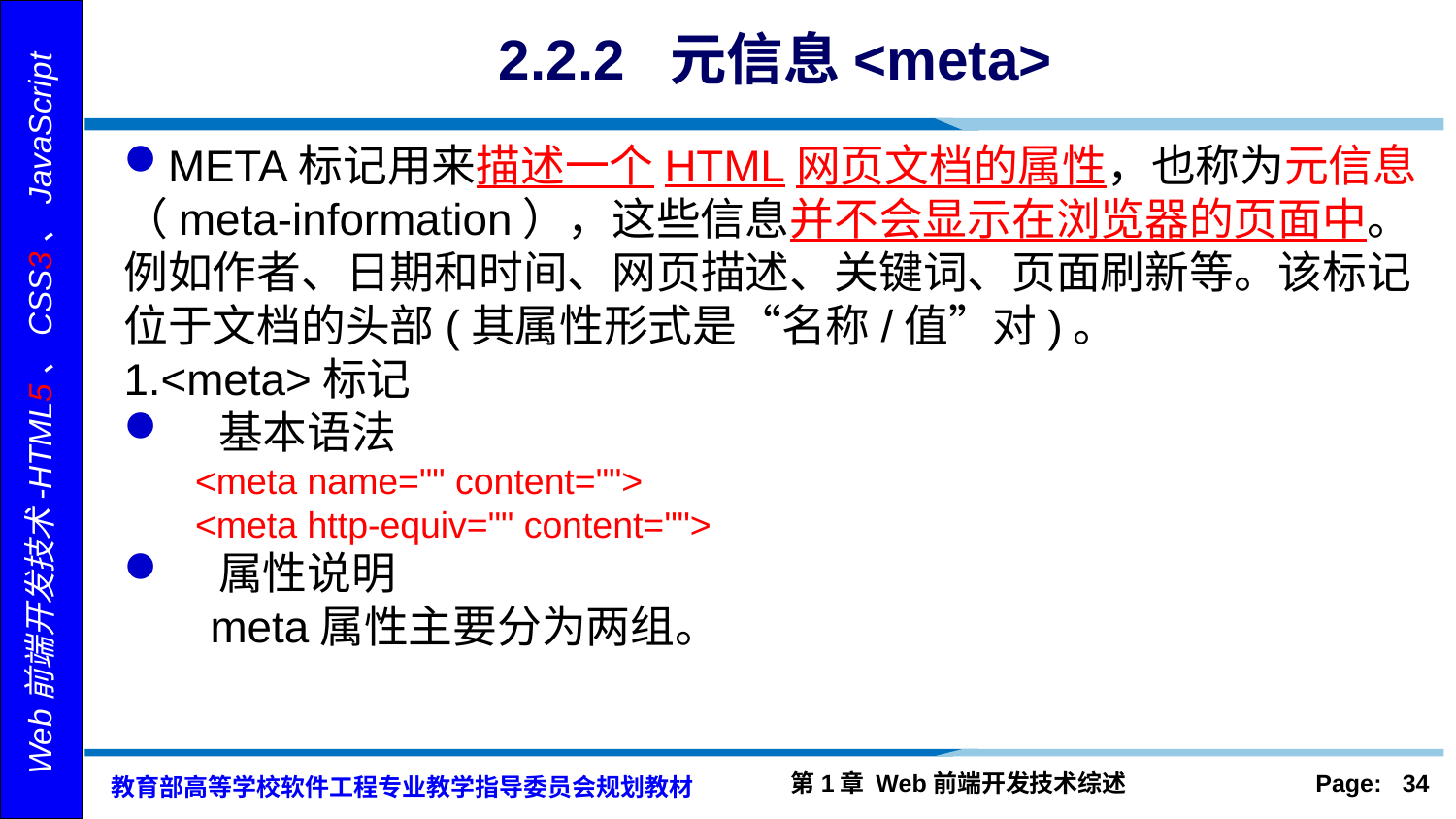

# 2.2.2  元信息<meta>
META标记用来描述一个HTML网页文档的属性，也称为元信息（meta-information），这些信息并不会显示在浏览器的页面中。例如作者、日期和时间、网页描述、关键词、页面刷新等。该标记位于文档的头部(其属性形式是“名称/值”对)。
1.<meta>标记
    基本语法
       <meta name="" content="">
       <meta http-equiv="" content="">
    属性说明
       meta属性主要分为两组。